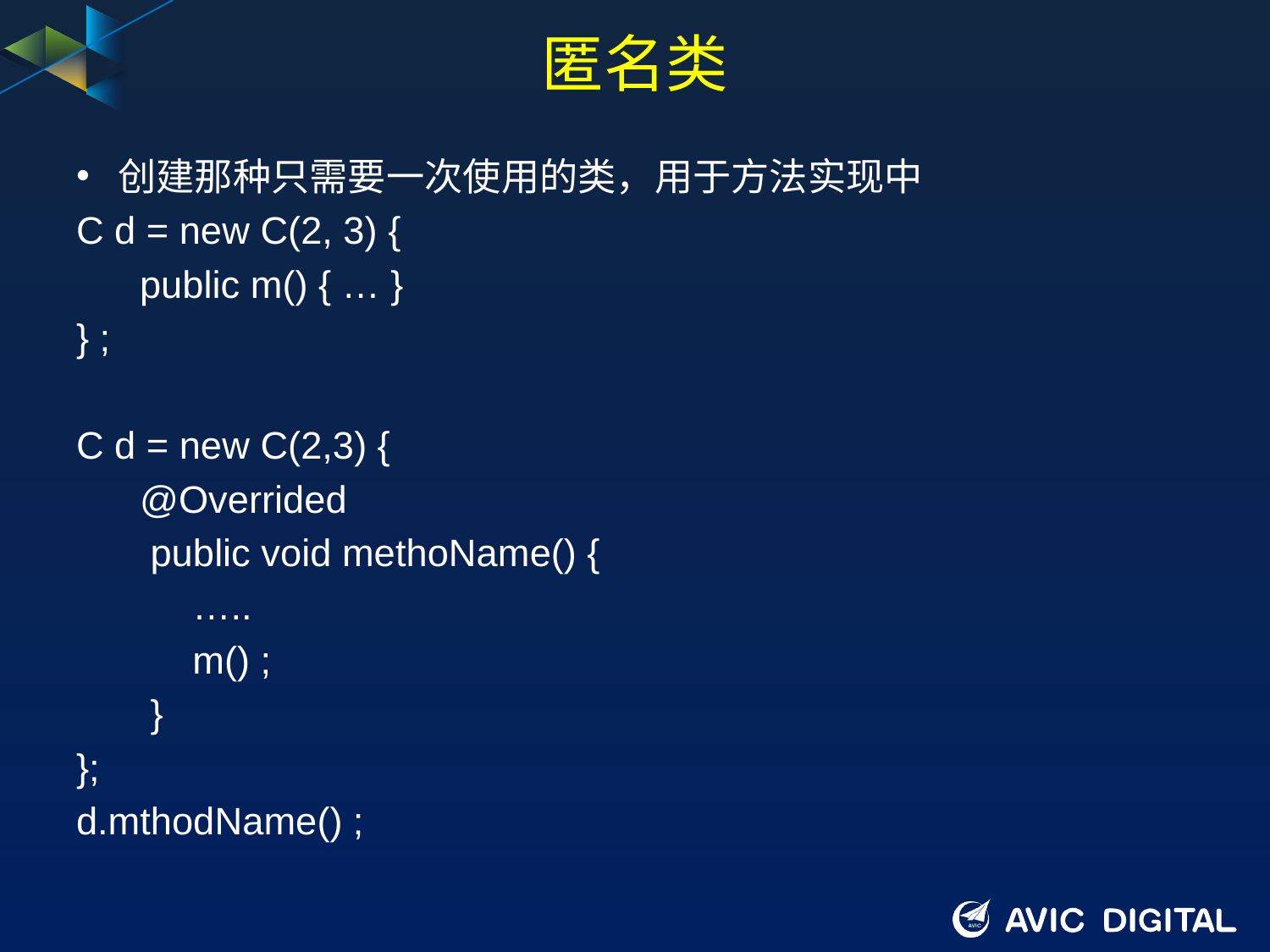

# 匿名类
创建那种只需要一次使用的类，用于方法实现中
C d = new C(2, 3) {
      public m() { … }
} ;

C d = new C(2,3) {
      @Overrided
       public void methoName() {
           …..
           m() ;
       }
};
d.mthodName() ;